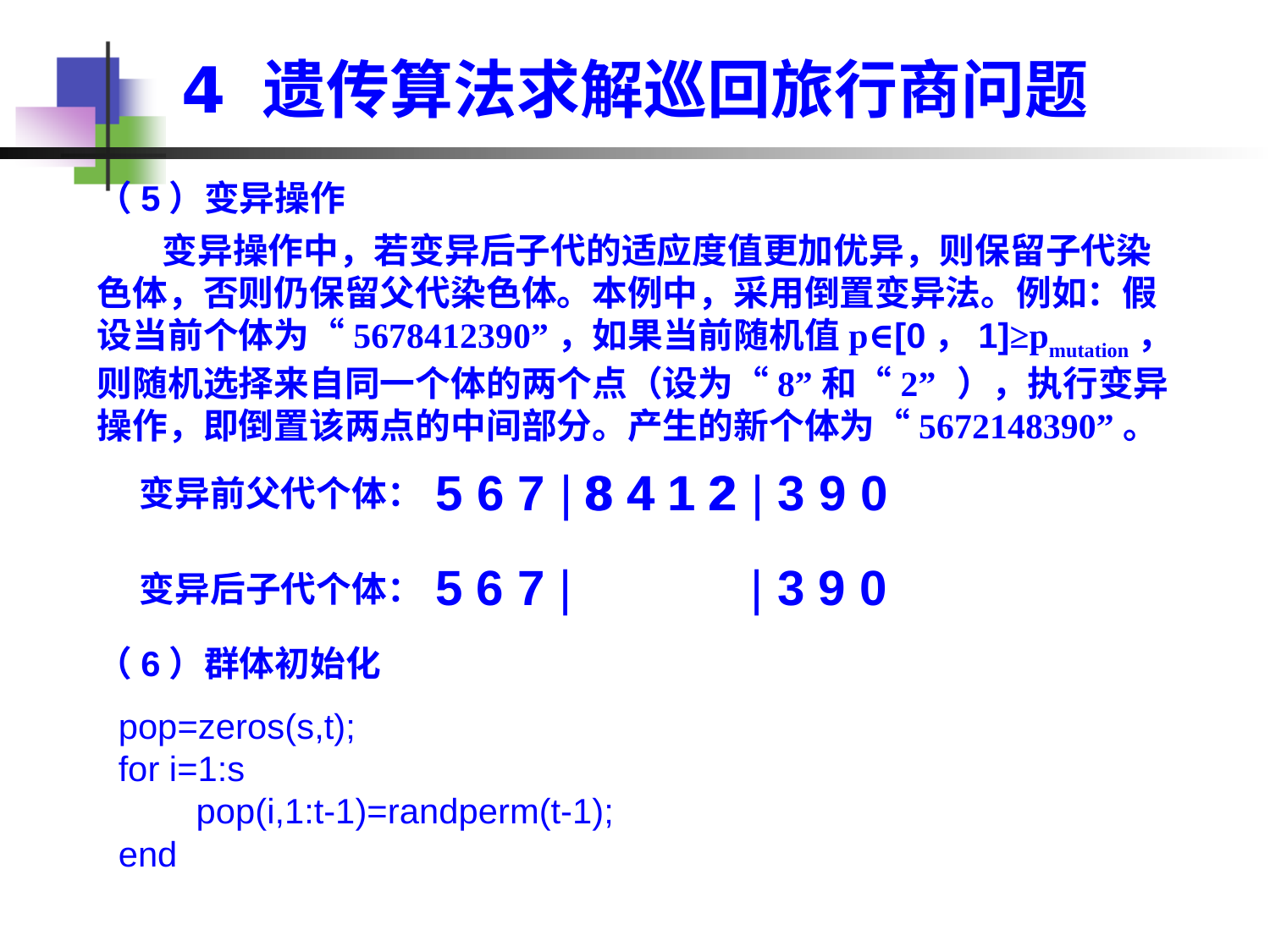

# 4 遗传算法求解巡回旅行商问题
（5）变异操作
       变异操作中，若变异后子代的适应度值更加优异，则保留子代染色体，否则仍保留父代染色体。本例中，采用倒置变异法。例如：假设当前个体为“5678412390”，如果当前随机值p∈[0，1]≥pmutation，则随机选择来自同一个体的两个点（设为“8”和“2” ），执行变异操作，即倒置该两点的中间部分。产生的新个体为“5672148390”。
5 6 7 | 8 4 1 2 | 3 9 0
8
4
1
2
变异前父代个体：
5 6 7 |             | 3 9 0
变异后子代个体：
（6）群体初始化
pop=zeros(s,t);
for i=1:s
        pop(i,1:t-1)=randperm(t-1);
end